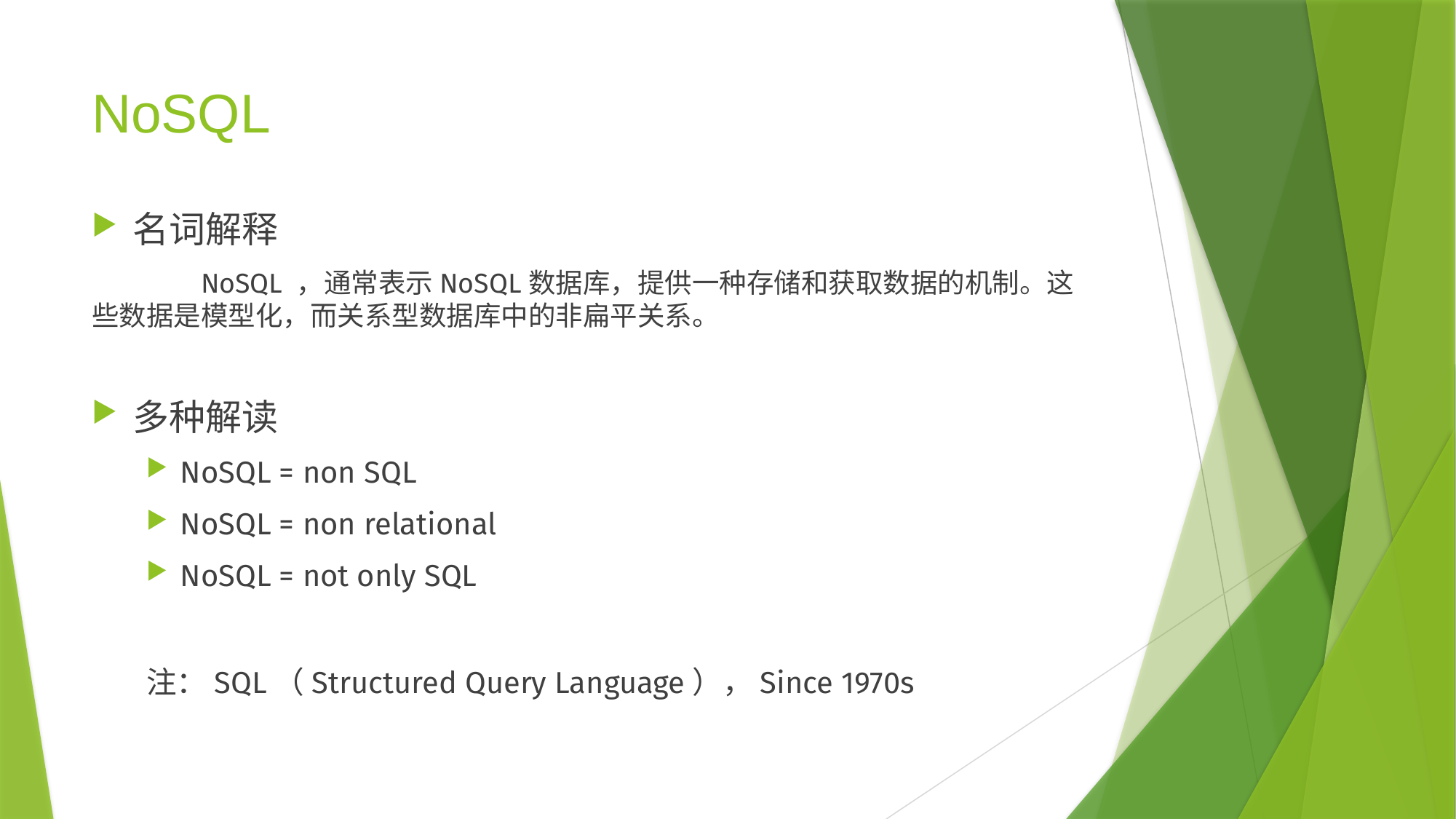

# NoSQL
名词解释
	NoSQL ，通常表示NoSQL数据库，提供一种存储和获取数据的机制。这些数据是模型化，而关系型数据库中的非扁平关系。

多种解读
NoSQL = non SQL
NoSQL = non relational
NoSQL = not only SQL

注：SQL（Structured Query Language），Since 1970s